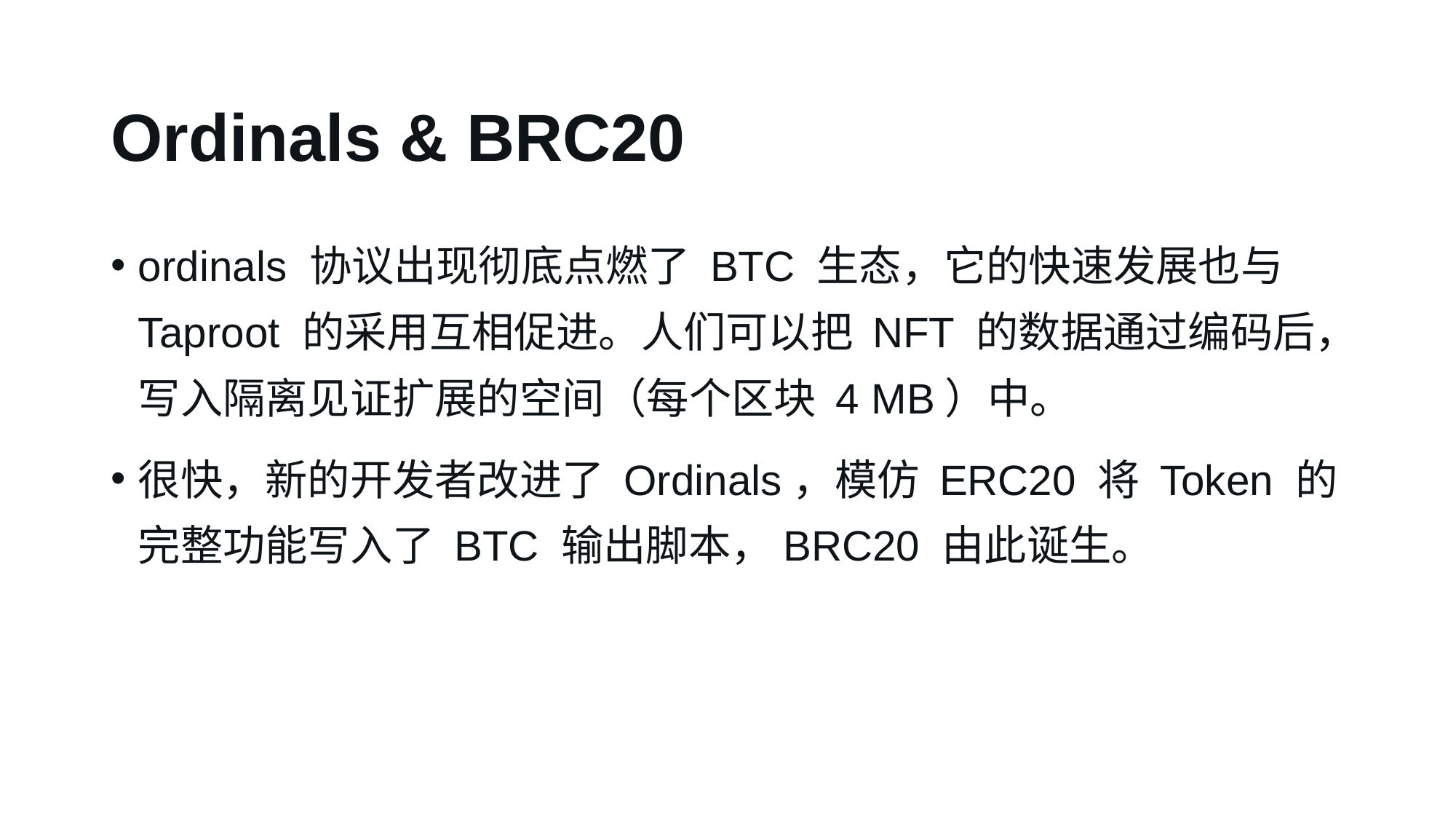

# Ordinals & BRC20
ordinals 协议出现彻底点燃了 BTC 生态，它的快速发展也与 Taproot 的采用互相促进。人们可以把 NFT 的数据通过编码后，写入隔离见证扩展的空间（每个区块 4 MB）中。
很快，新的开发者改进了 Ordinals，模仿 ERC20 将 Token 的完整功能写入了 BTC 输出脚本，BRC20 由此诞生。